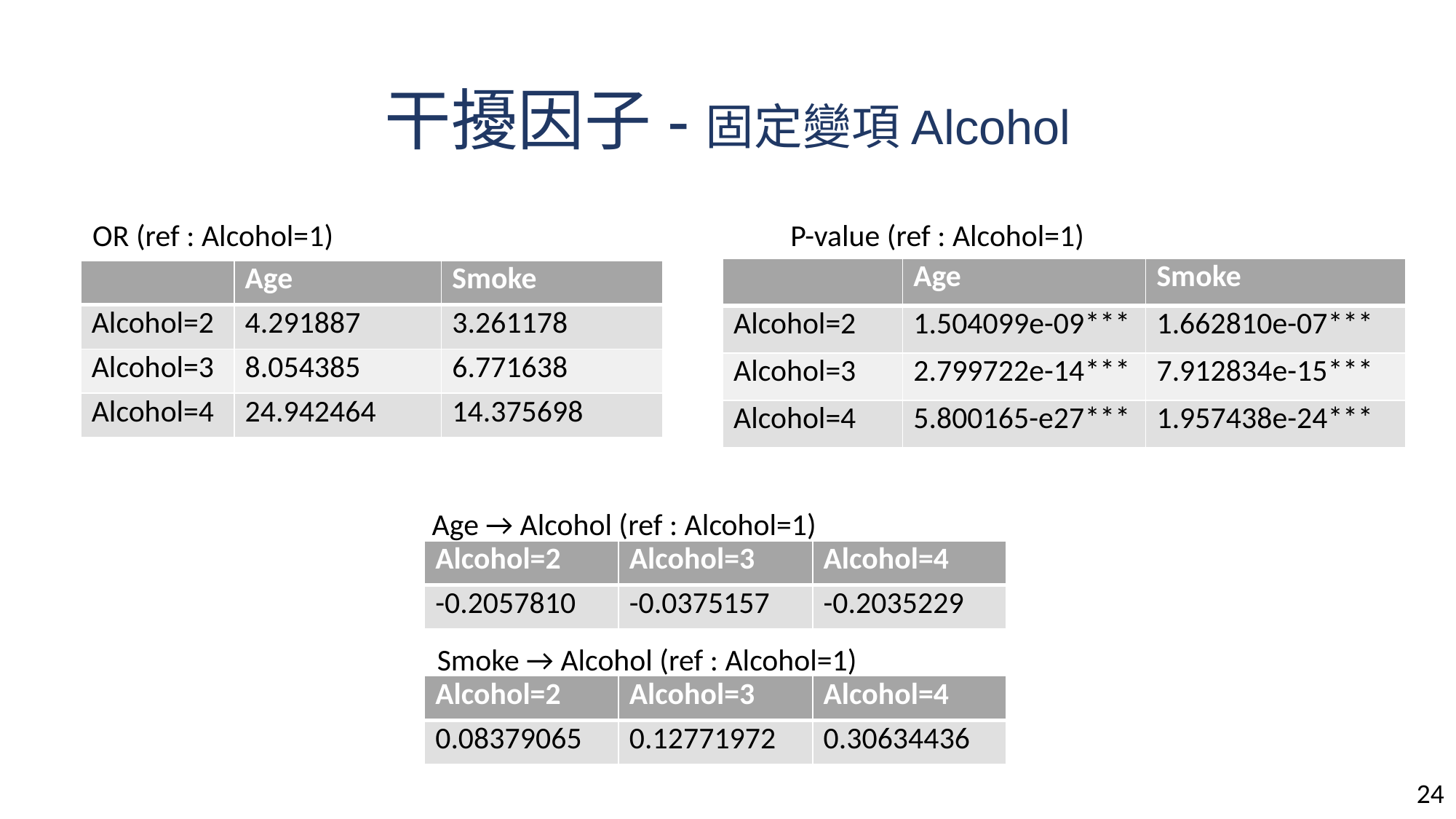

# 干擾因子-固定變項Alcohol
OR (ref : Alcohol=1)
P-value (ref : Alcohol=1)
|  | Age | Smoke |
| --- | --- | --- |
| Alcohol=2 | 1.504099e-09\*\*\* | 1.662810e-07\*\*\* |
| Alcohol=3 | 2.799722e-14\*\*\* | 7.912834e-15\*\*\* |
| Alcohol=4 | 5.800165-e27\*\*\* | 1.957438e-24\*\*\* |
|  | Age | Smoke |
| --- | --- | --- |
| Alcohol=2 | 1.504099e-09 | 1.662810e-07 |
| Alcohol=3 | 2.799722e-14 | 7.912834e-15 |
| Alcohol=4 | 5.800165-e27 | 1.957438e-24 |
|  | Age | Smoke |
| --- | --- | --- |
| Alcohol=2 | 4.291887 | 3.261178 |
| Alcohol=3 | 8.054385 | 6.771638 |
| Alcohol=4 | 24.942464 | 14.375698 |
Age → Alcohol (ref : Alcohol=1)
| Alcohol=2 | Alcohol=3 | Alcohol=4 |
| --- | --- | --- |
| -0.2057810 | -0.0375157 | -0.2035229 |
Smoke → Alcohol (ref : Alcohol=1)
| Alcohol=2 | Alcohol=3 | Alcohol=4 |
| --- | --- | --- |
| 0.08379065 | 0.12771972 | 0.30634436 |
24